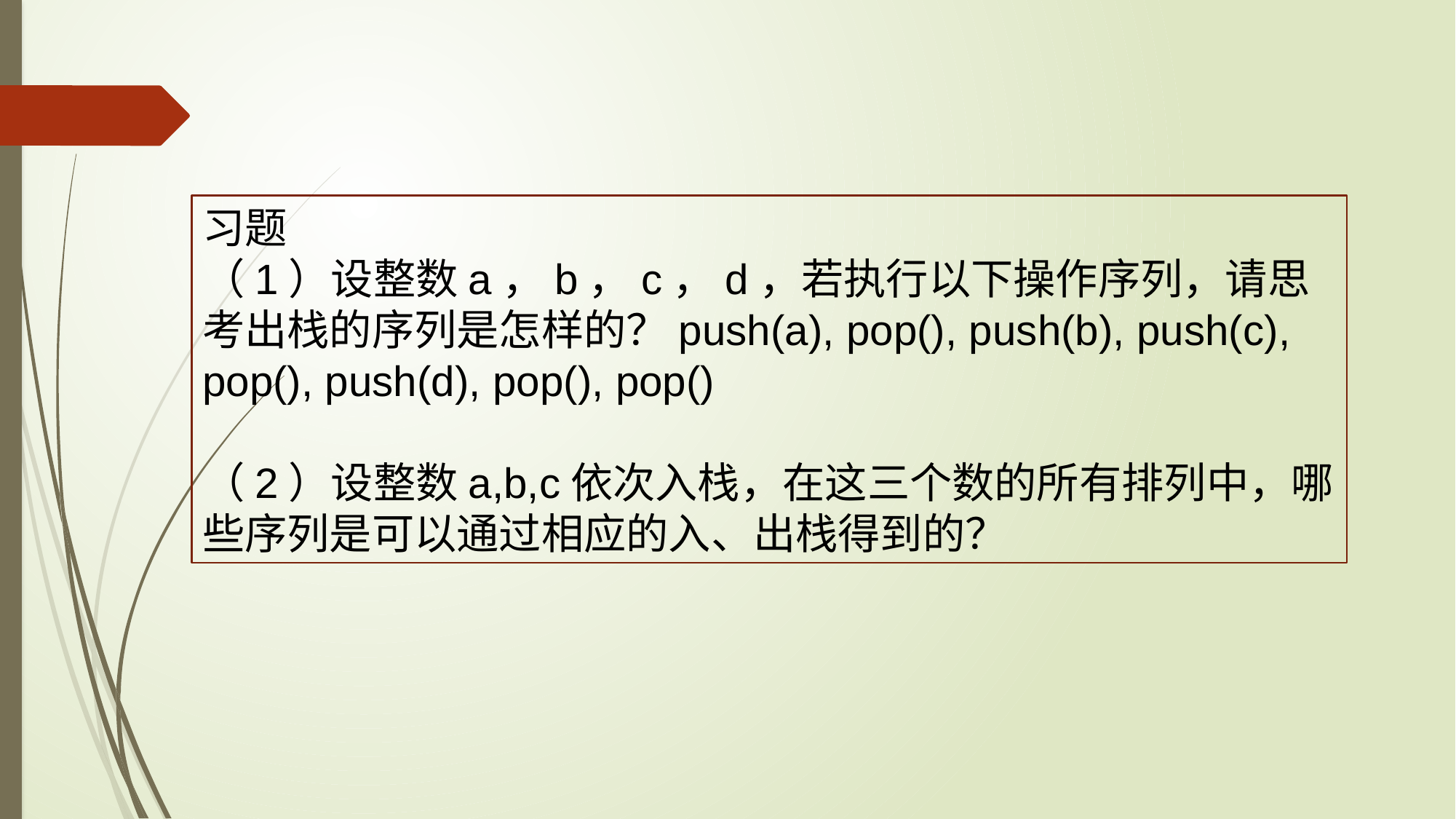

习题
（1）设整数a，b，c，d，若执行以下操作序列，请思考出栈的序列是怎样的？push(a), pop(), push(b), push(c), pop(), push(d), pop(), pop()

（2）设整数a,b,c依次入栈，在这三个数的所有排列中，哪些序列是可以通过相应的入、出栈得到的？